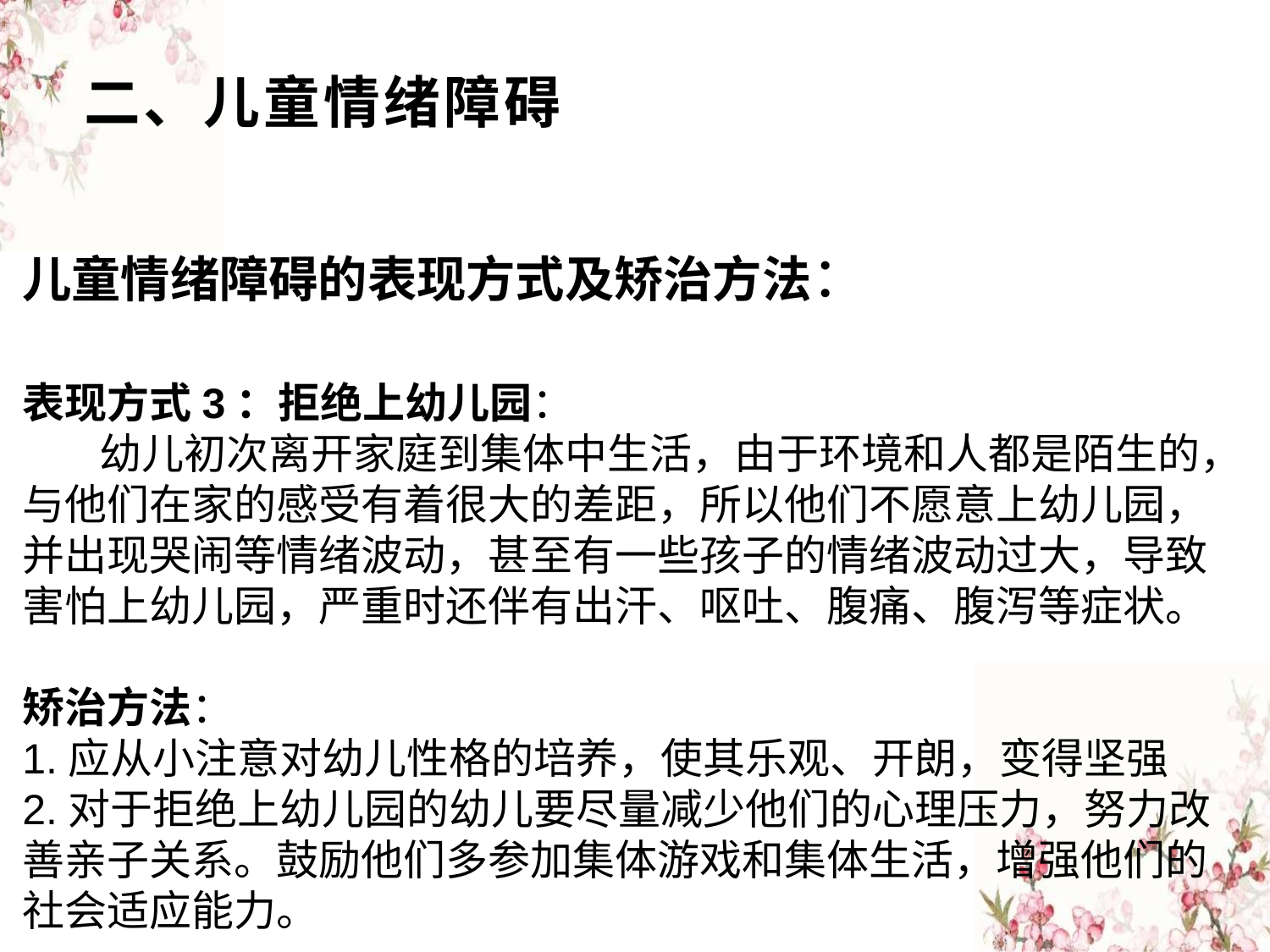

二、儿童情绪障碍
# 二、儿童情绪障碍
儿童情绪障碍的表现方式及矫治方法：

表现方式3：拒绝上幼儿园：
       幼儿初次离开家庭到集体中生活，由于环境和人都是陌生的，与他们在家的感受有着很大的差距，所以他们不愿意上幼儿园，并出现哭闹等情绪波动，甚至有一些孩子的情绪波动过大，导致害怕上幼儿园，严重时还伴有出汗、呕吐、腹痛、腹泻等症状。

矫治方法：
1.应从小注意对幼儿性格的培养，使其乐观、开朗，变得坚强
2.对于拒绝上幼儿园的幼儿要尽量减少他们的心理压力，努力改善亲子关系。鼓励他们多参加集体游戏和集体生活，增强他们的社会适应能力。